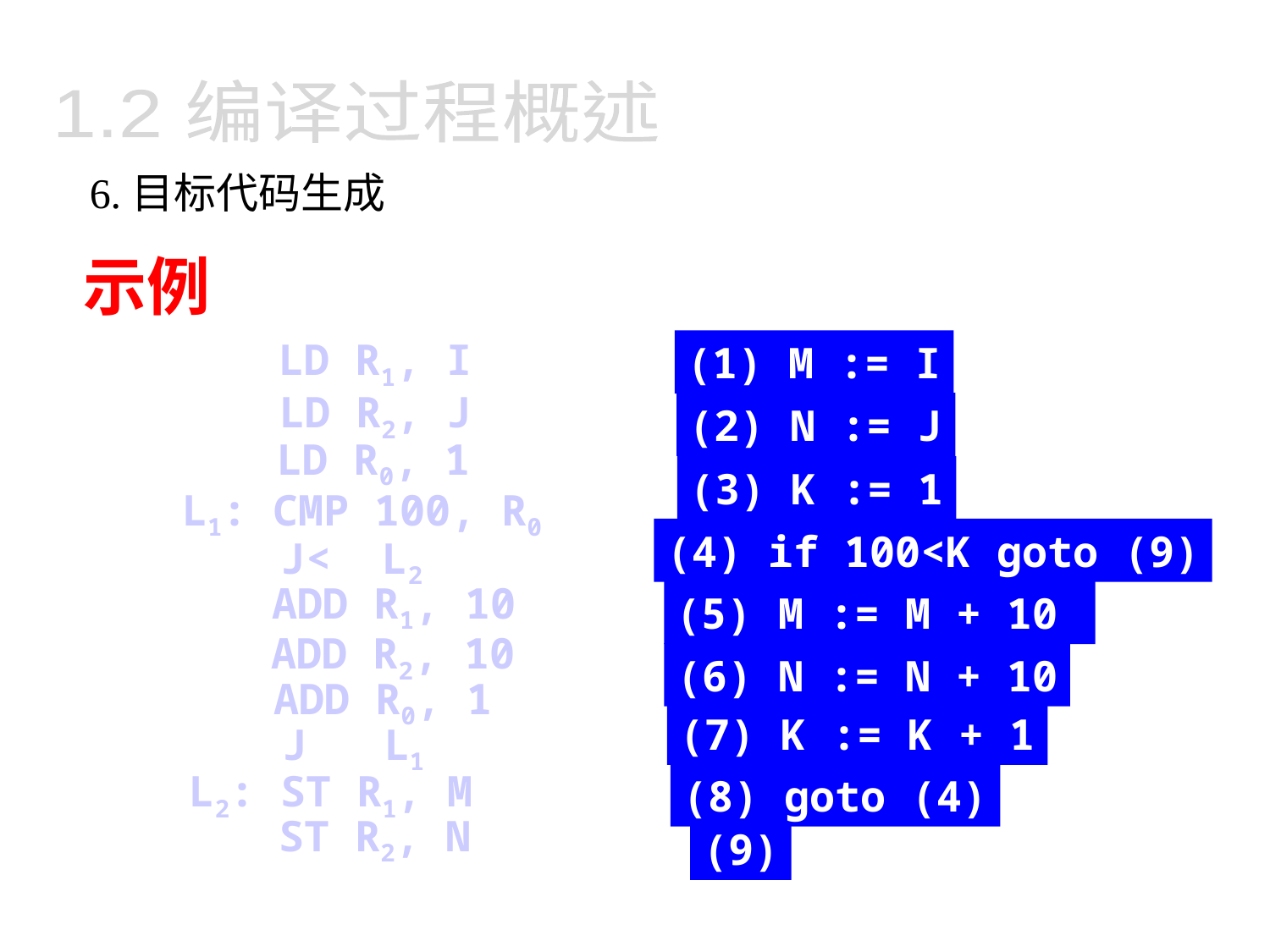

1.2 编译过程概述
6.目标代码生成
示例
(1) M := I
LD R1, I
(1) M := I
LD R2, J
(2) N := J
(2) N := J
LD R0, 1
(3) K := 1
(3) K := 1
L1: CMP 100, R0
(4) if 100<K goto (9)
(4) if 100<K goto (9)
J<  L2
ADD R1, 10
(5) M := M + 10
(5) M := M + 10
ADD R2, 10
(6) N := N + 10
(6) N := N + 10
ADD R0, 1
(7) K := K + 1
(7) K := K + 1
J   L1
L2: ST R1, M
(8) goto (4)
(8) goto (4)
ST R2, N
(9)
(9)